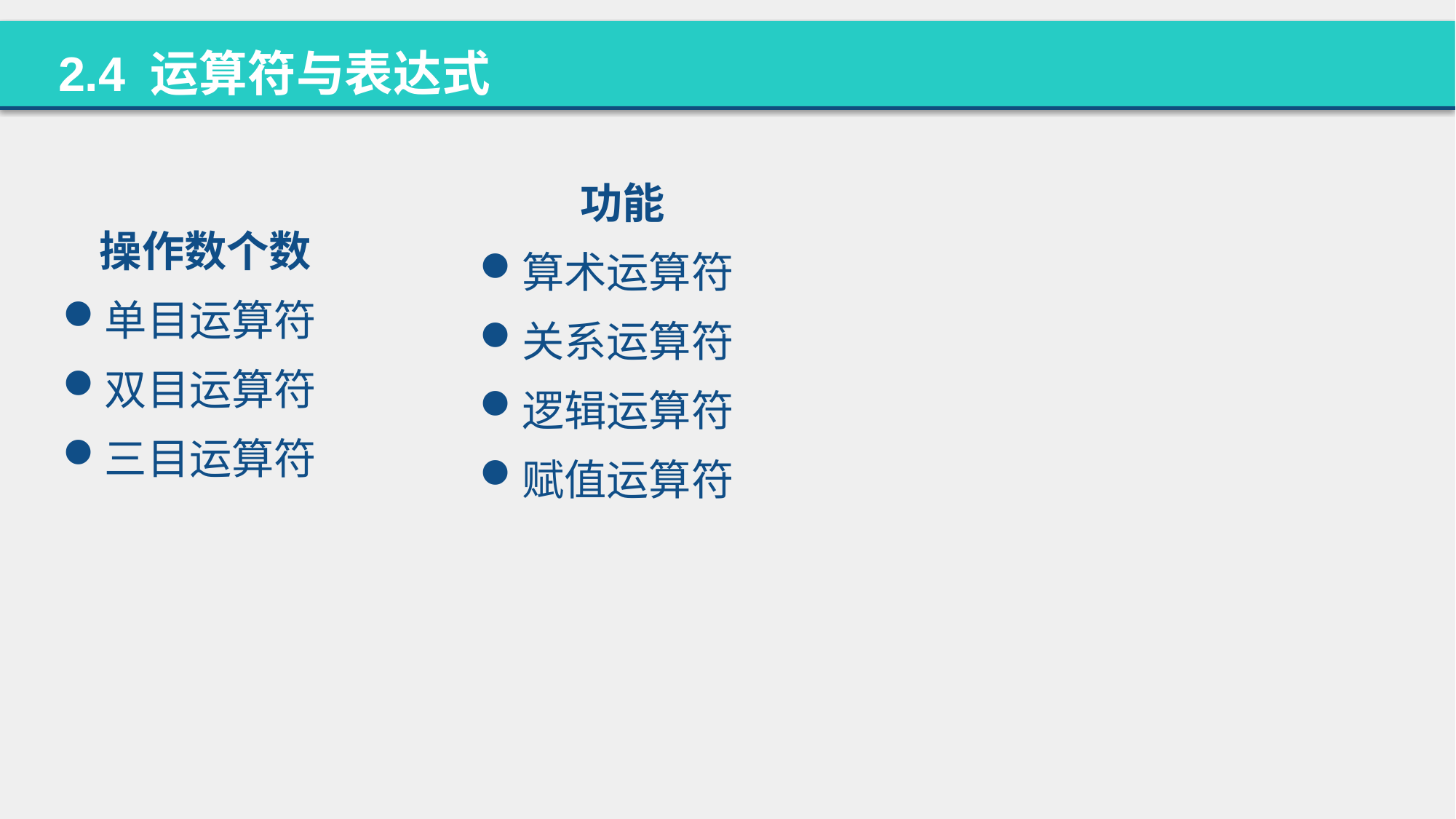

2.4 运算符与表达式
功能
算术运算符
关系运算符
逻辑运算符
赋值运算符
操作数个数
单目运算符
双目运算符
三目运算符